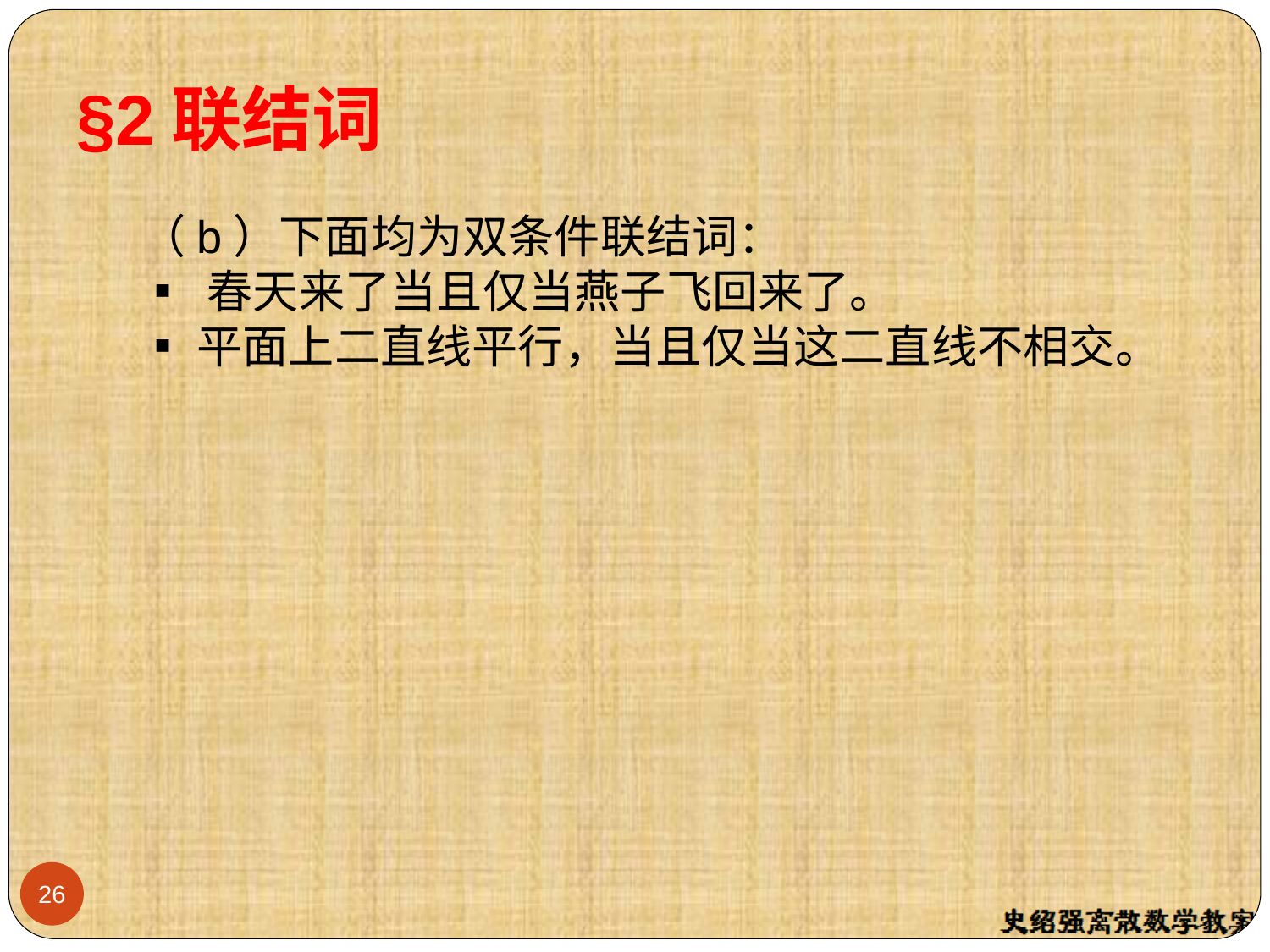

（b）下面均为双条件联结词：
▪ 春天来了当且仅当燕子飞回来了。
▪平面上二直线平行，当且仅当这二直线不相交。
§2联结词

26